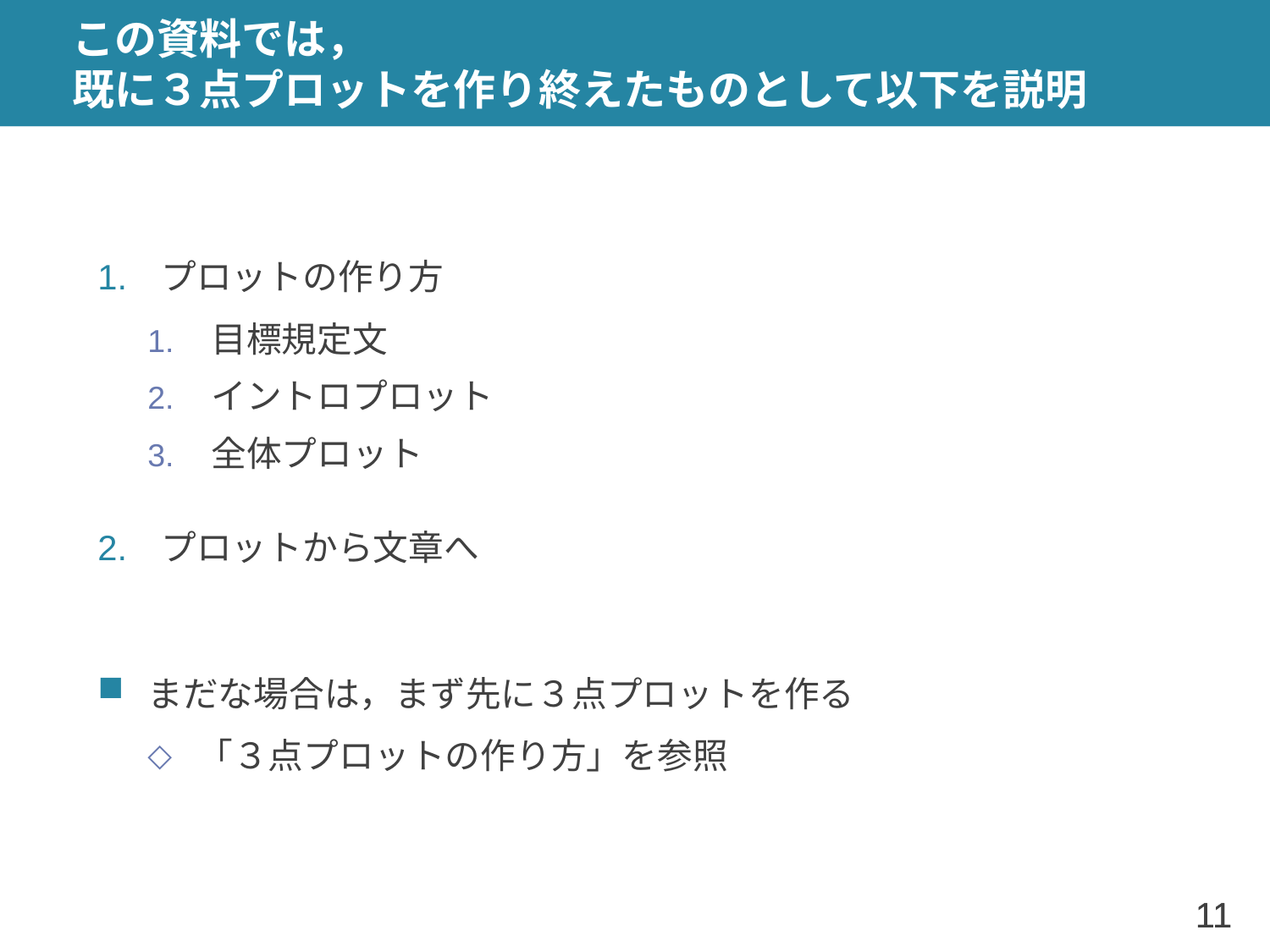

# この資料では， 既に３点プロットを作り終えたものとして以下を説明
プロットの作り方
目標規定文
イントロプロット
全体プロット
プロットから文章へ
まだな場合は，まず先に３点プロットを作る
「３点プロットの作り方」を参照